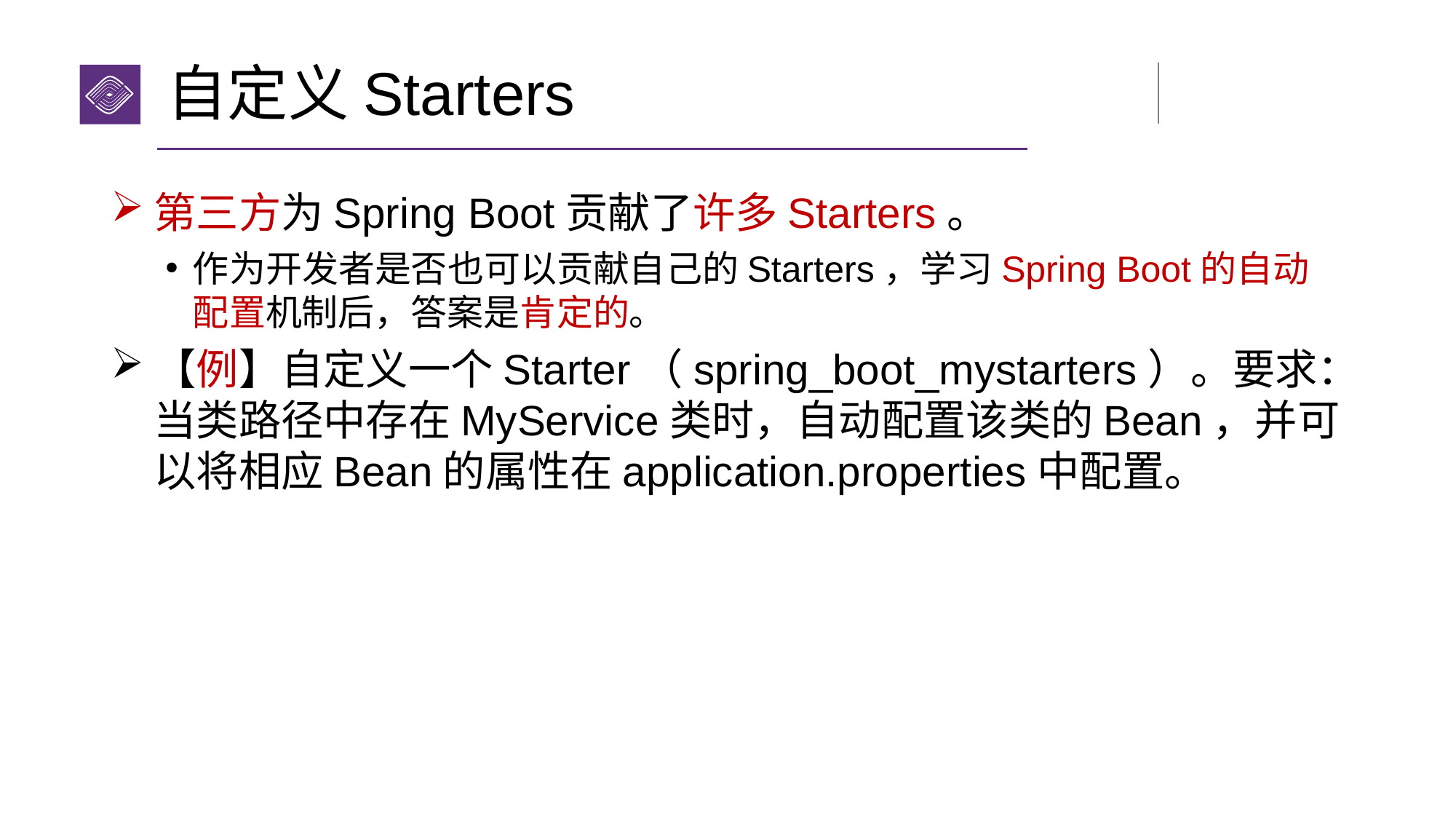

# 自定义Starters
第三方为Spring Boot贡献了许多Starters。
作为开发者是否也可以贡献自己的Starters，学习Spring Boot的自动配置机制后，答案是肯定的。
【例】自定义一个Starter（spring_boot_mystarters）。要求：当类路径中存在MyService类时，自动配置该类的Bean，并可以将相应Bean的属性在application.properties中配置。
51